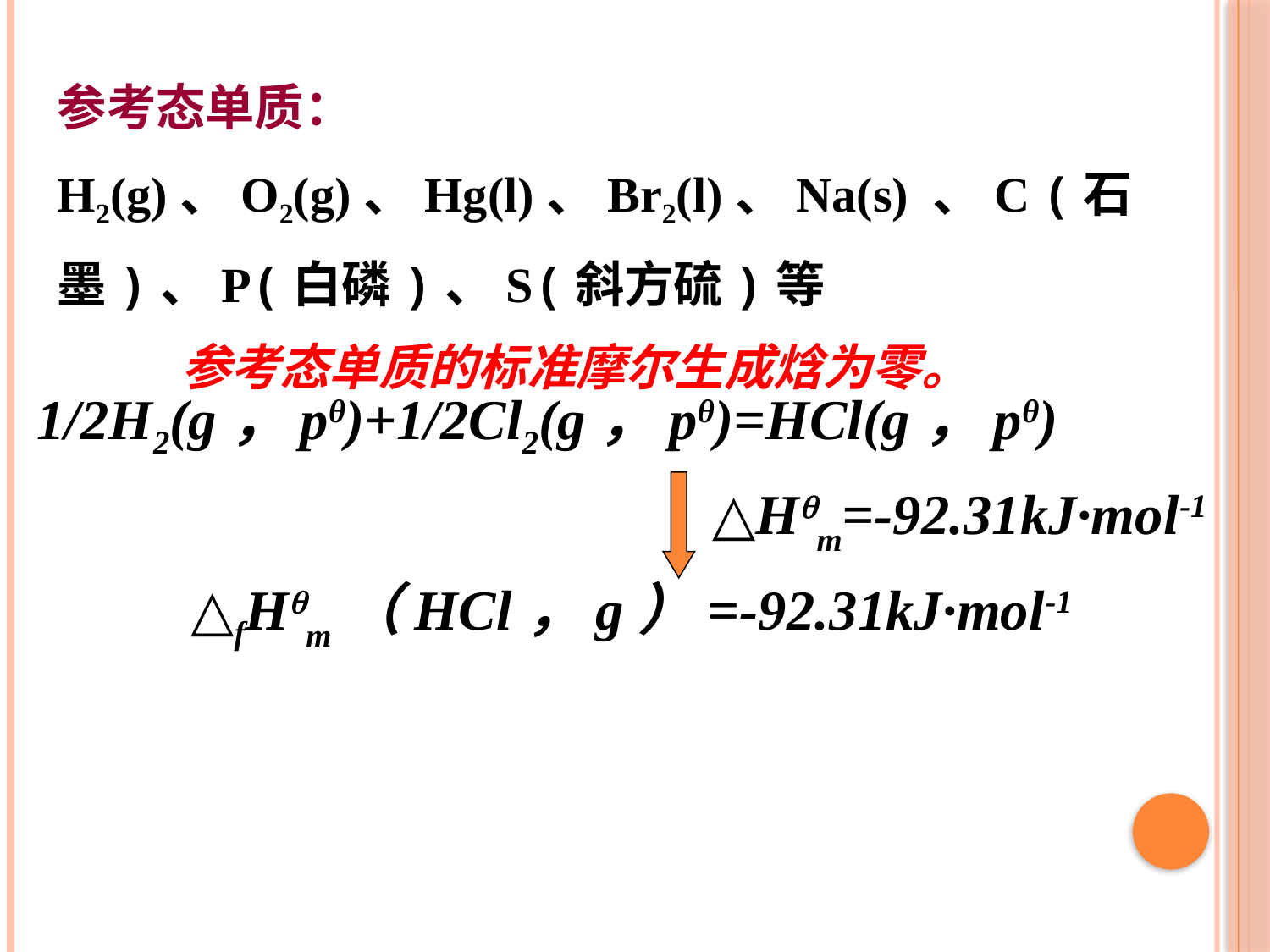

参考态单质：H2(g)、O2(g)、Hg(l)、Br2(l)、Na(s) 、C (石墨)、P(白磷)、S(斜方硫)等
          参考态单质的标准摩尔生成焓为零。
1/2H2(g，pθ)+1/2Cl2(g，pθ)=HCl(g，pθ)
△Hθm=-92.31kJ·mol-1
△fHθm（HCl，g）=-92.31kJ·mol-1

76